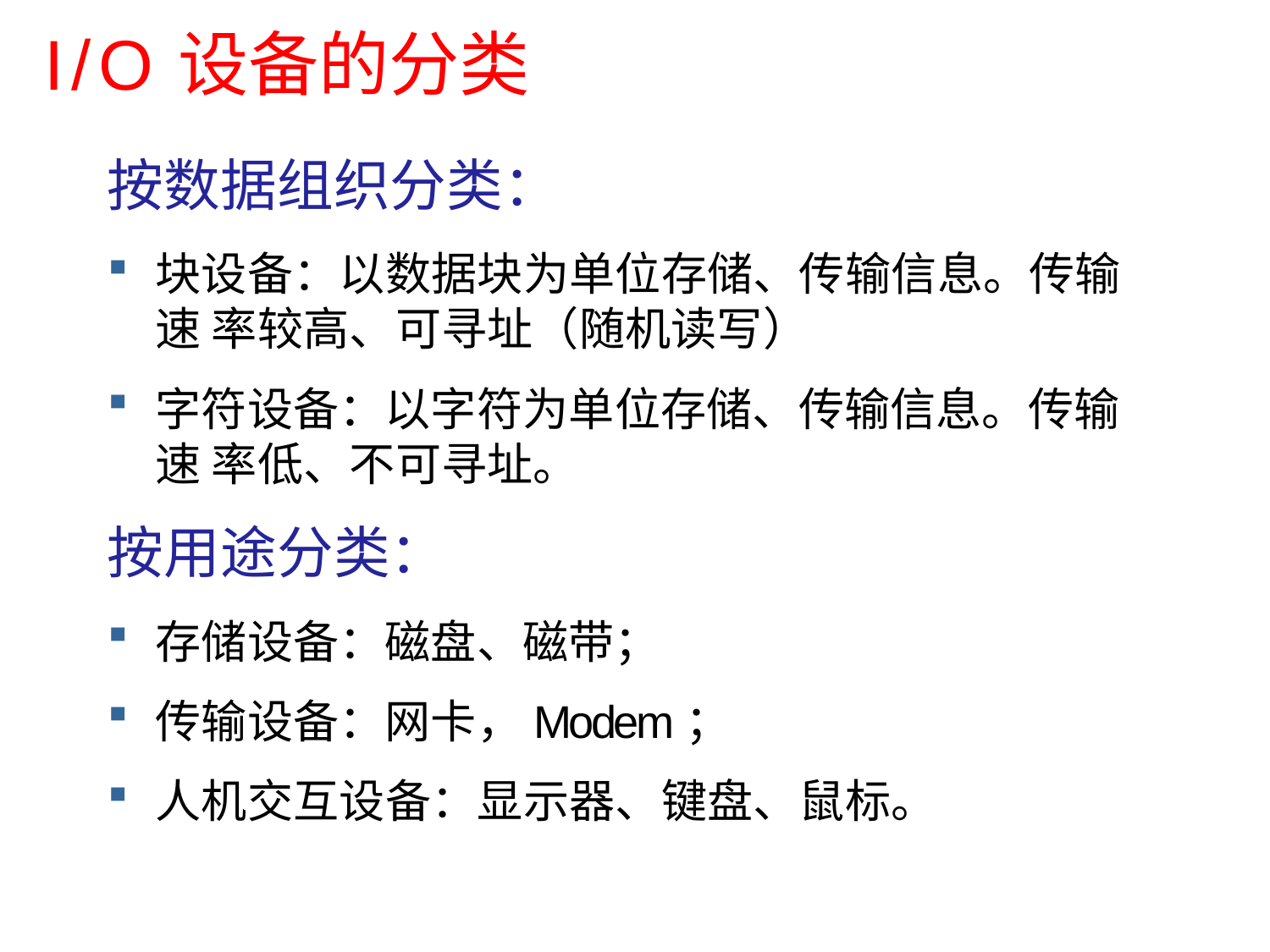

# I/O设备的分类
按数据组织分类：
块设备：以数据块为单位存储、传输信息。传输速 率较高、可寻址（随机读写）
字符设备：以字符为单位存储、传输信息。传输速 率低、不可寻址。
按用途分类：
存储设备：磁盘、磁带；
传输设备：网卡，Modem；
人机交互设备：显示器、键盘、鼠标。